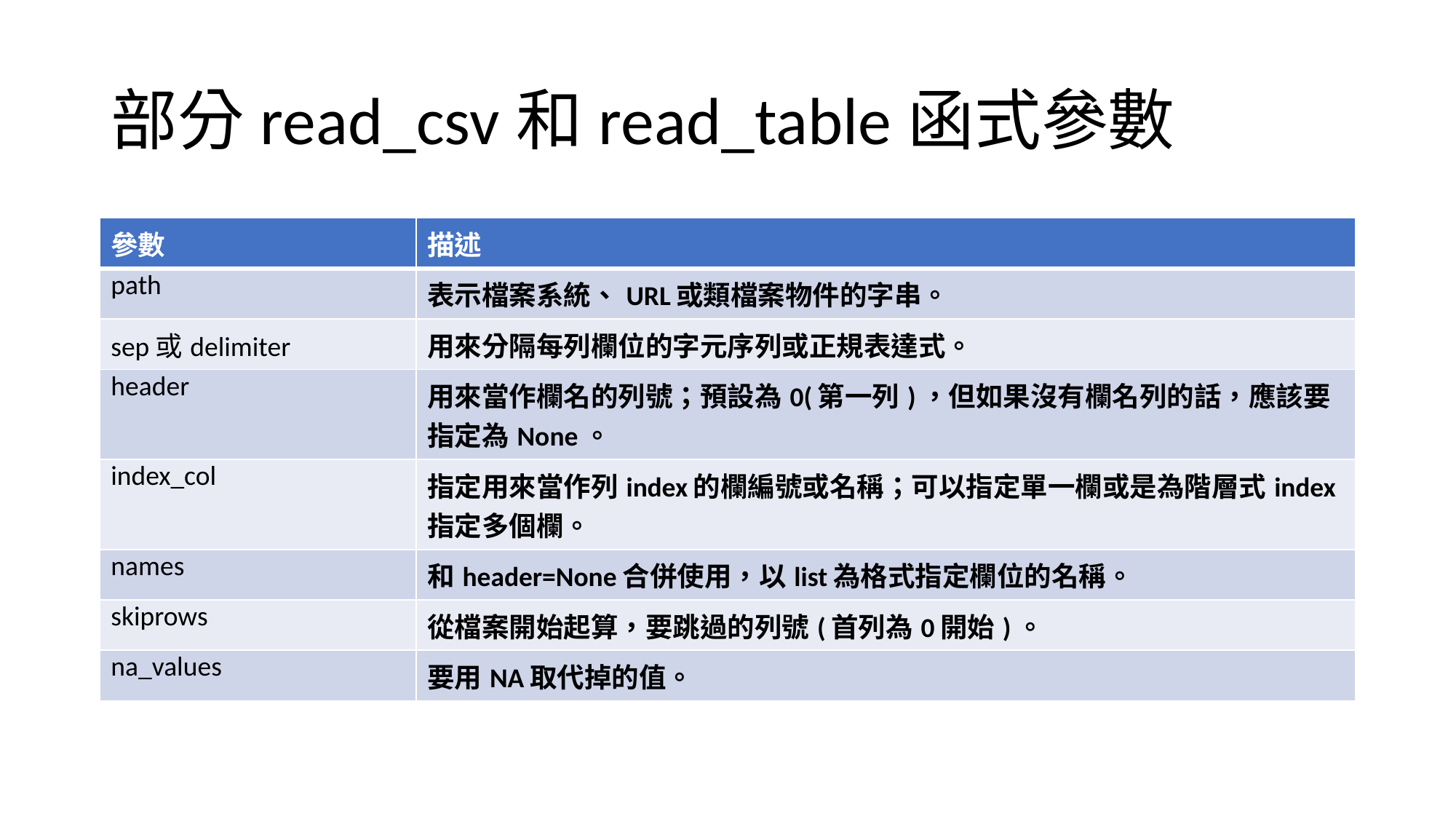

# 部分read_csv和read_table函式參數
| 參數 | 描述 |
| --- | --- |
| path | 表示檔案系統、URL或類檔案物件的字串。 |
| sep或delimiter | 用來分隔每列欄位的字元序列或正規表達式。 |
| header | 用來當作欄名的列號；預設為0(第一列)，但如果沒有欄名列的話，應該要指定為None。 |
| index\_col | 指定用來當作列index的欄編號或名稱；可以指定單一欄或是為階層式index指定多個欄。 |
| names | 和header=None合併使用，以list為格式指定欄位的名稱。 |
| skiprows | 從檔案開始起算，要跳過的列號(首列為0開始)。 |
| na\_values | 要用NA取代掉的值。 |